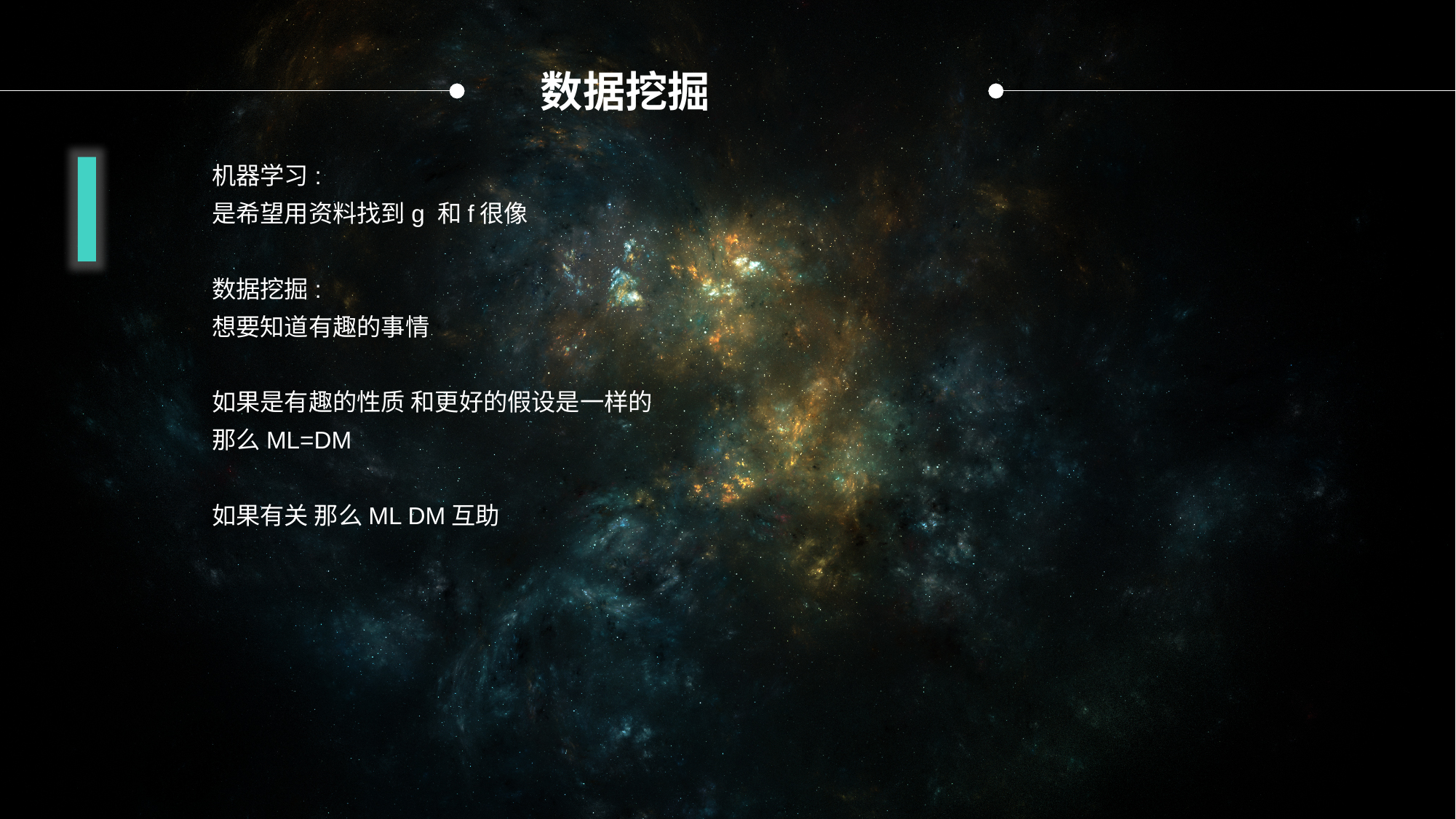

数据挖掘
机器学习:
是希望用资料找到g 和f很像

数据挖掘:
想要知道有趣的事情

如果是有趣的性质 和更好的假设是一样的
那么ML=DM

如果有关 那么ML DM互助